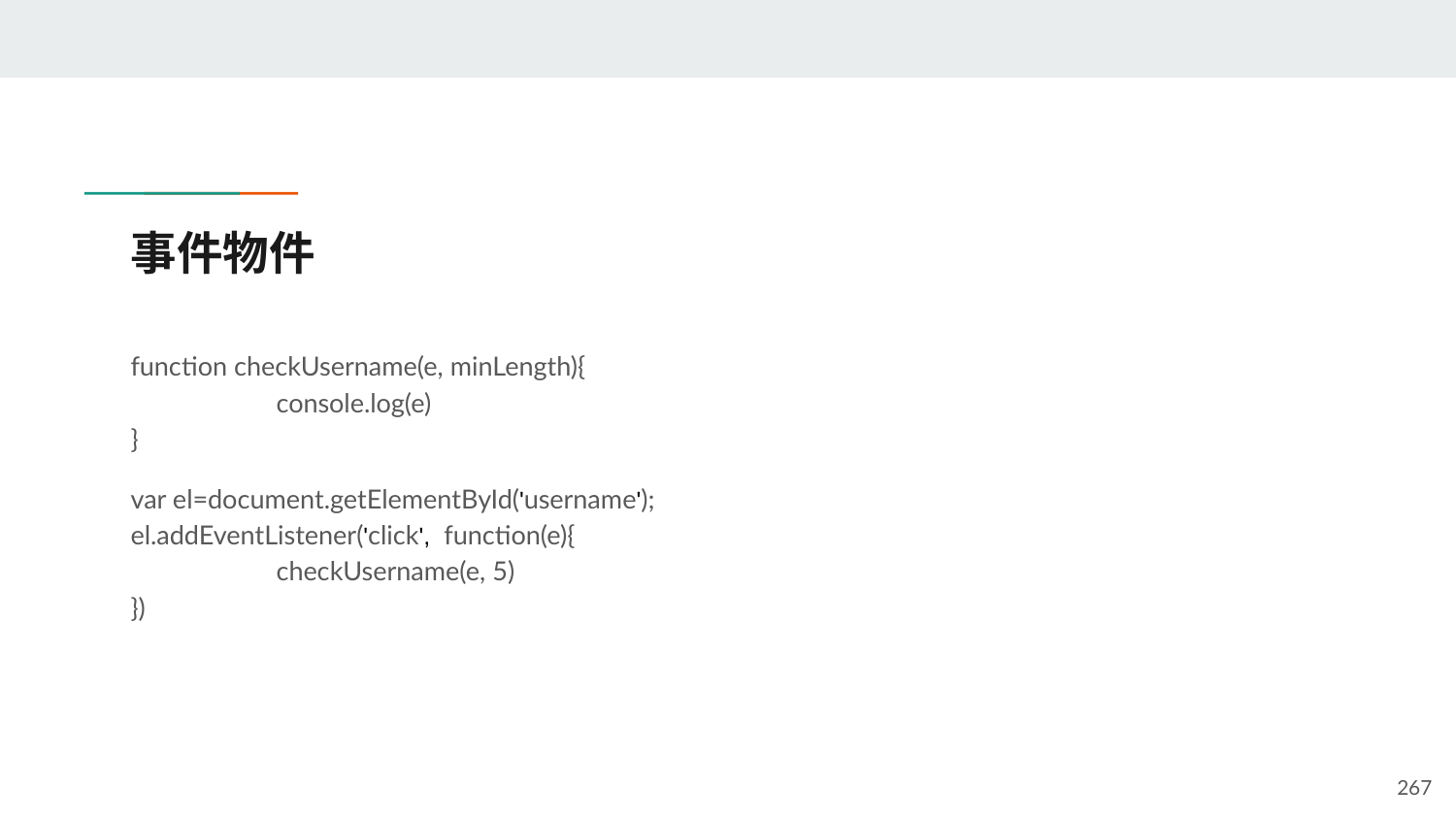

# 事件物件
function checkUsername(e, minLength){
	console.log(e)
}
var el=document.getElementById('username');
el.addEventListener('click',  function(e){
	checkUsername(e, 5)
})
267